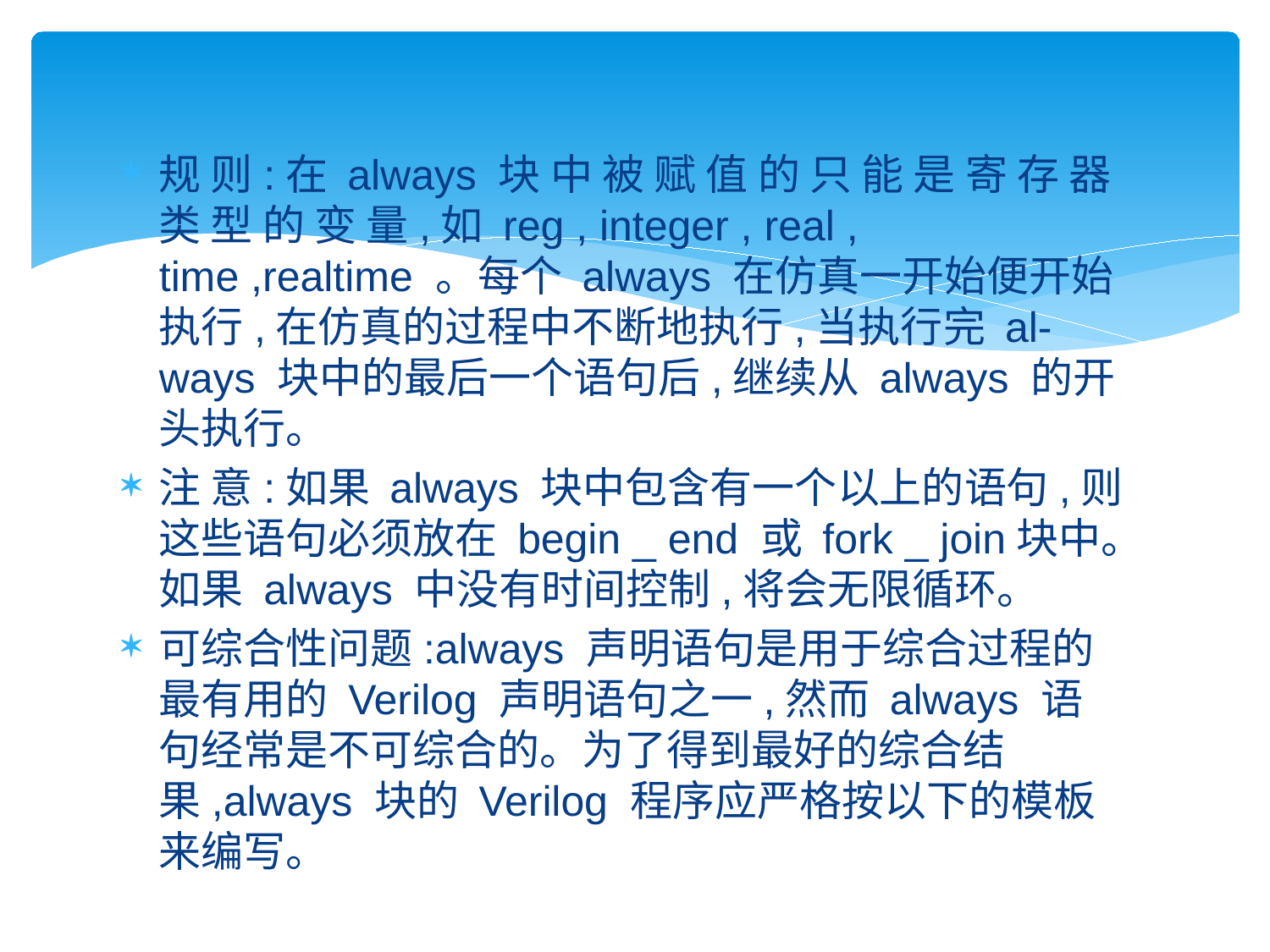

#
规 则:在 always 块 中 被 赋 值 的 只 能 是 寄 存 器 类 型 的 变 量,如 reg , integer , real , time ,realtime 。每个 always 在仿真一开始便开始执行,在仿真的过程中不断地执行,当执行完 al-ways 块中的最后一个语句后,继续从 always 的开头执行。
注 意:如果 always 块中包含有一个以上的语句,则这些语句必须放在 begin _ end 或 fork _ join块中。如果 always 中没有时间控制,将会无限循环。
可综合性问题:always 声明语句是用于综合过程的最有用的 Verilog 声明语句之一,然而 always 语句经常是不可综合的。为了得到最好的综合结果,always 块的 Verilog 程序应严格按以下的模板来编写。